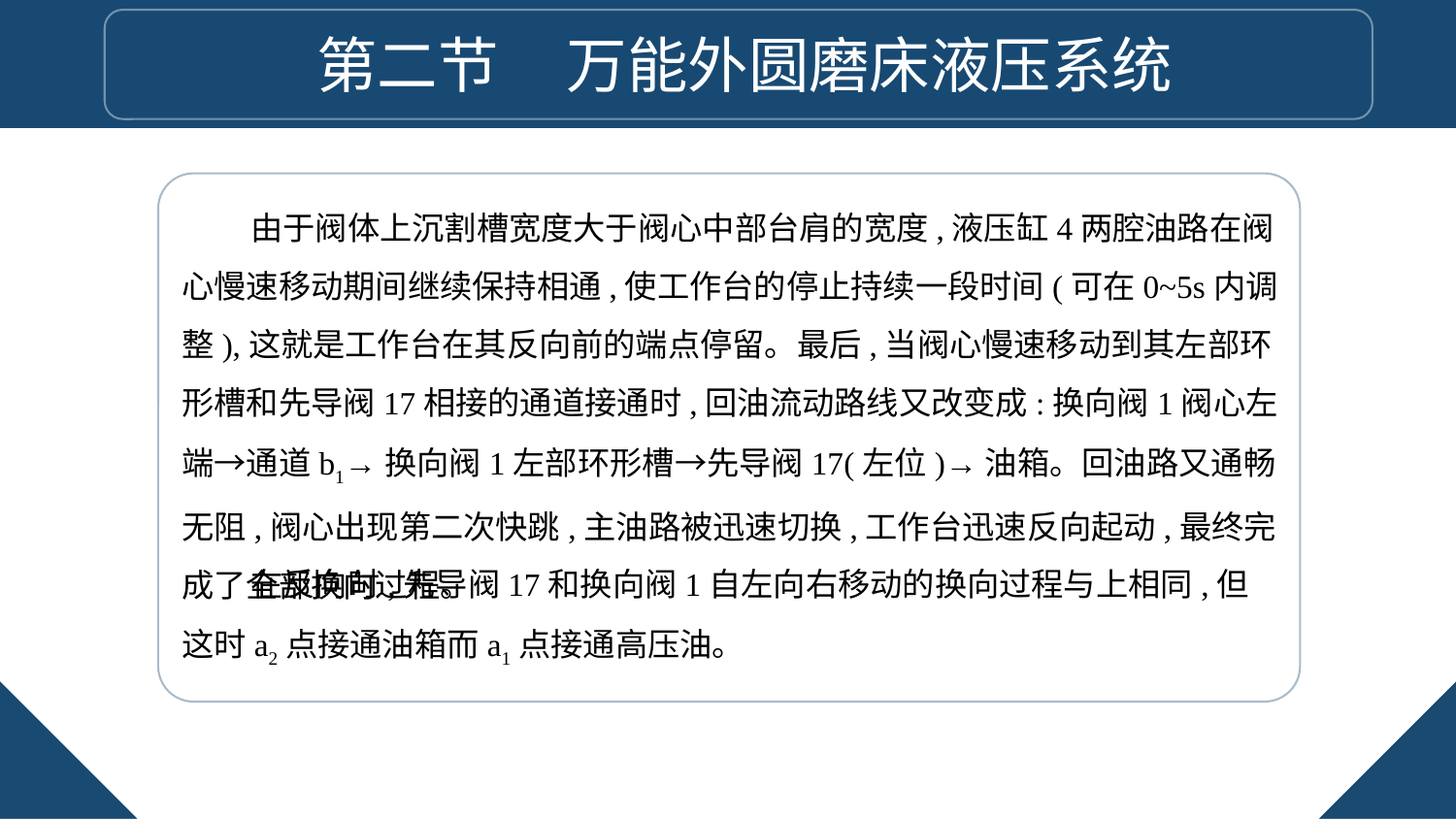

第二节     万能外圆磨床液压系统

由于阀体上沉割槽宽度大于阀心中部台肩的宽度,液压缸4两腔油路在阀心慢速移动期间继续保持相通,使工作台的停止持续一段时间(可在0~5s内调整),这就是工作台在其反向前的端点停留。最后,当阀心慢速移动到其左部环形槽和先导阀17相接的通道接通时,回油流动路线又改变成:换向阀1阀心左端→通道b1→换向阀1左部环形槽→先导阀17(左位)→油箱。回油路又通畅无阻,阀心出现第二次快跳,主油路被迅速切换,工作台迅速反向起动,最终完成了全部换向过程。
在反向时,先导阀17和换向阀1自左向右移动的换向过程与上相同,但这时a2点接通油箱而a1点接通高压油。